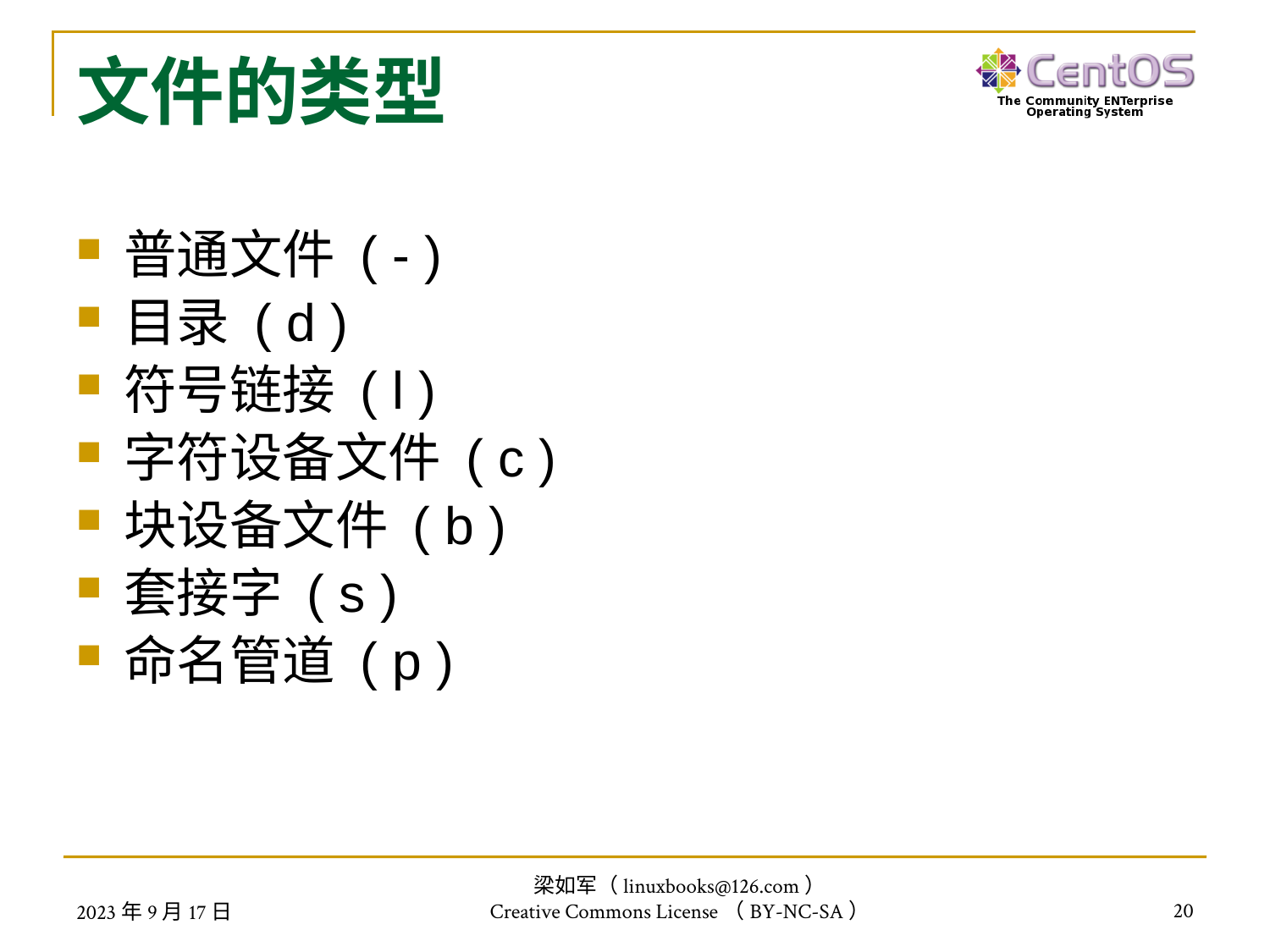

# 文件的类型
普通文件 ( - )
目录 ( d )
符号链接 ( l )
字符设备文件 ( c )
块设备文件 ( b )
套接字 ( s )
命名管道 ( p )
梁如军（linuxbooks@126.com）
Creative Commons License（BY-NC-SA）
2023年9月17日
20